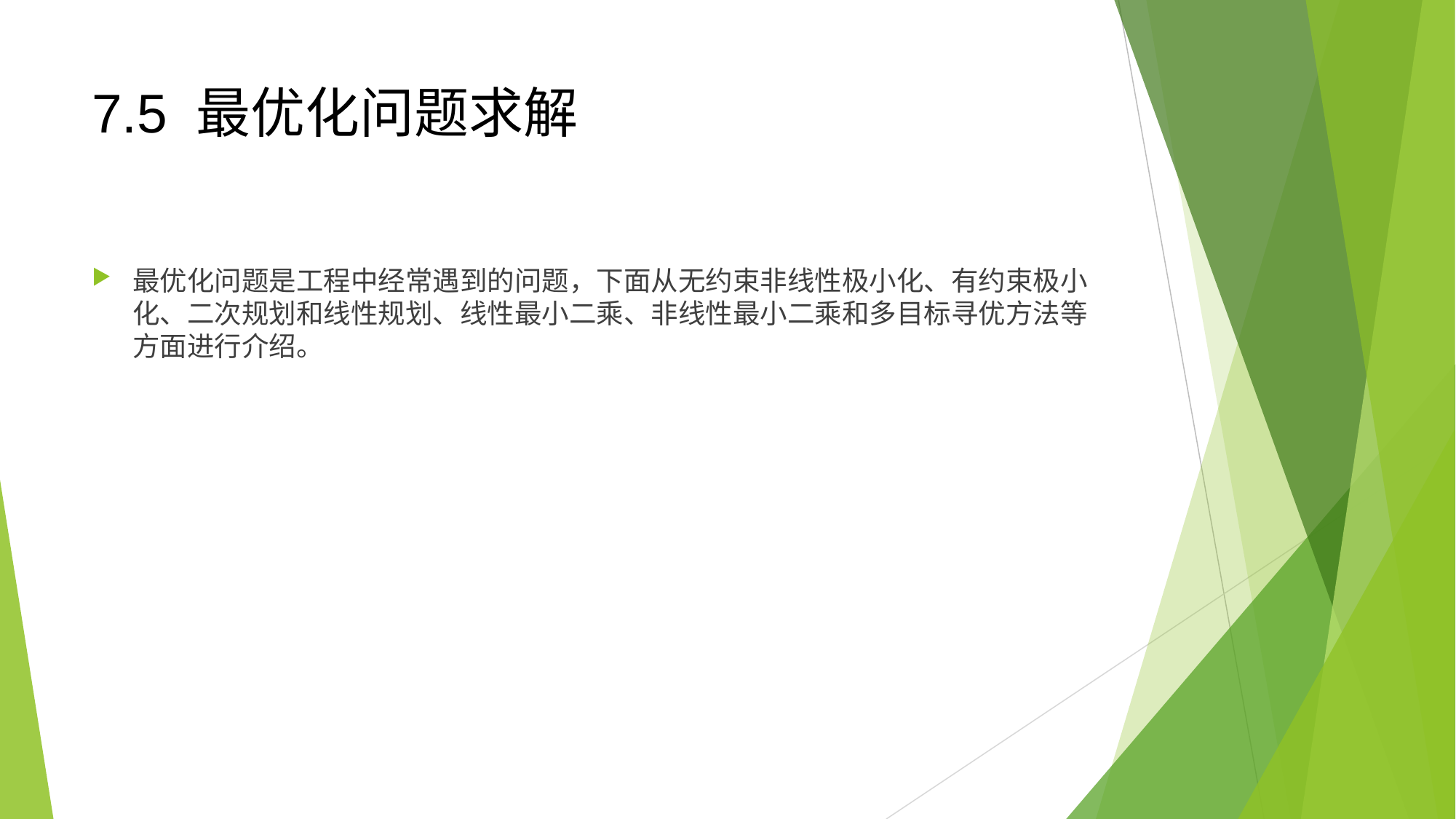

7.5 最优化问题求解
最优化问题是工程中经常遇到的问题，下面从无约束非线性极小化、有约束极小化、二次规划和线性规划、线性最小二乘、非线性最小二乘和多目标寻优方法等方面进行介绍。